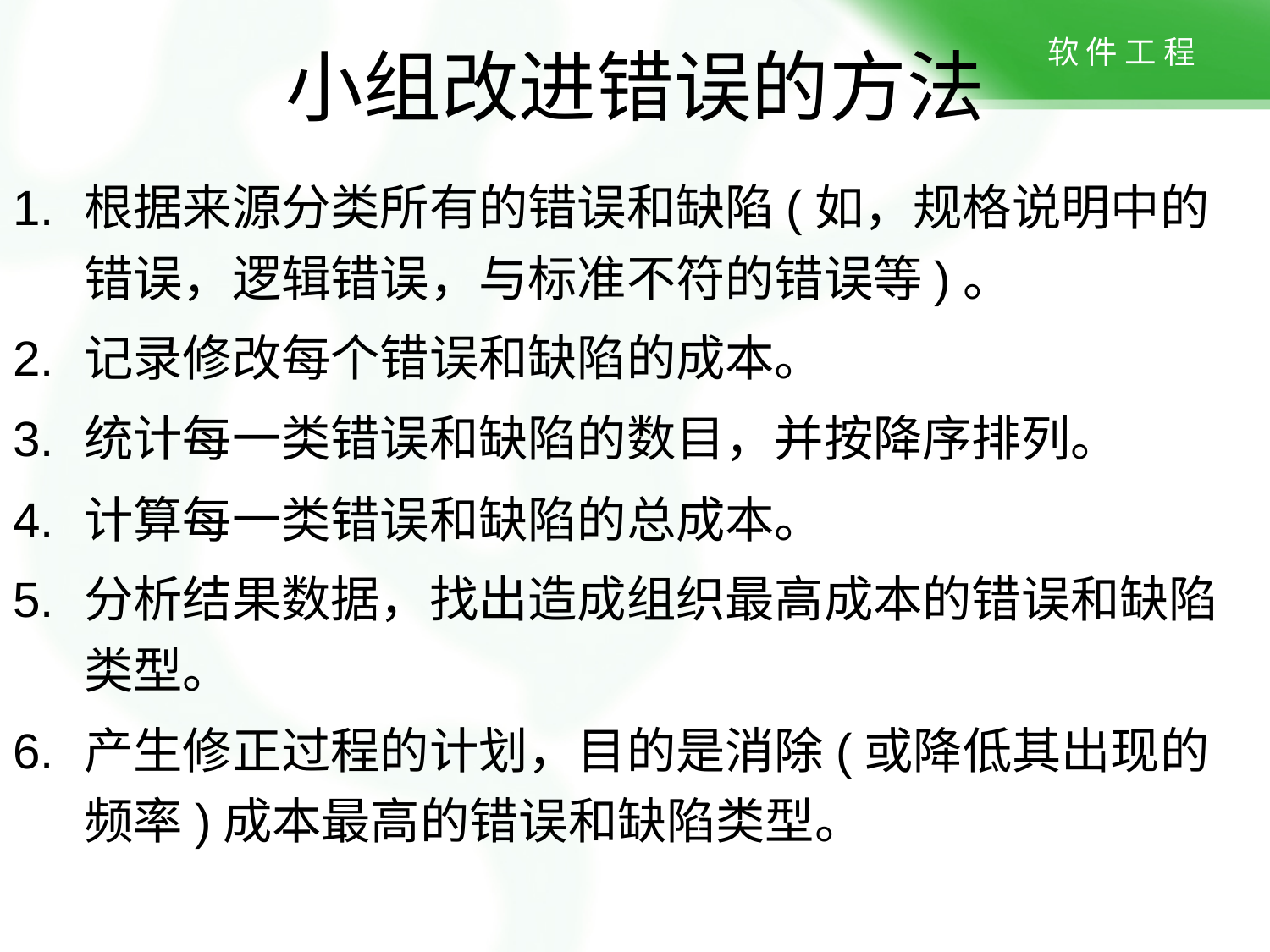

# 小组改进错误的方法
根据来源分类所有的错误和缺陷(如，规格说明中的错误，逻辑错误，与标准不符的错误等)。
记录修改每个错误和缺陷的成本。
统计每一类错误和缺陷的数目，并按降序排列。
计算每一类错误和缺陷的总成本。
分析结果数据，找出造成组织最高成本的错误和缺陷类型。
产生修正过程的计划，目的是消除(或降低其出现的频率)成本最高的错误和缺陷类型。